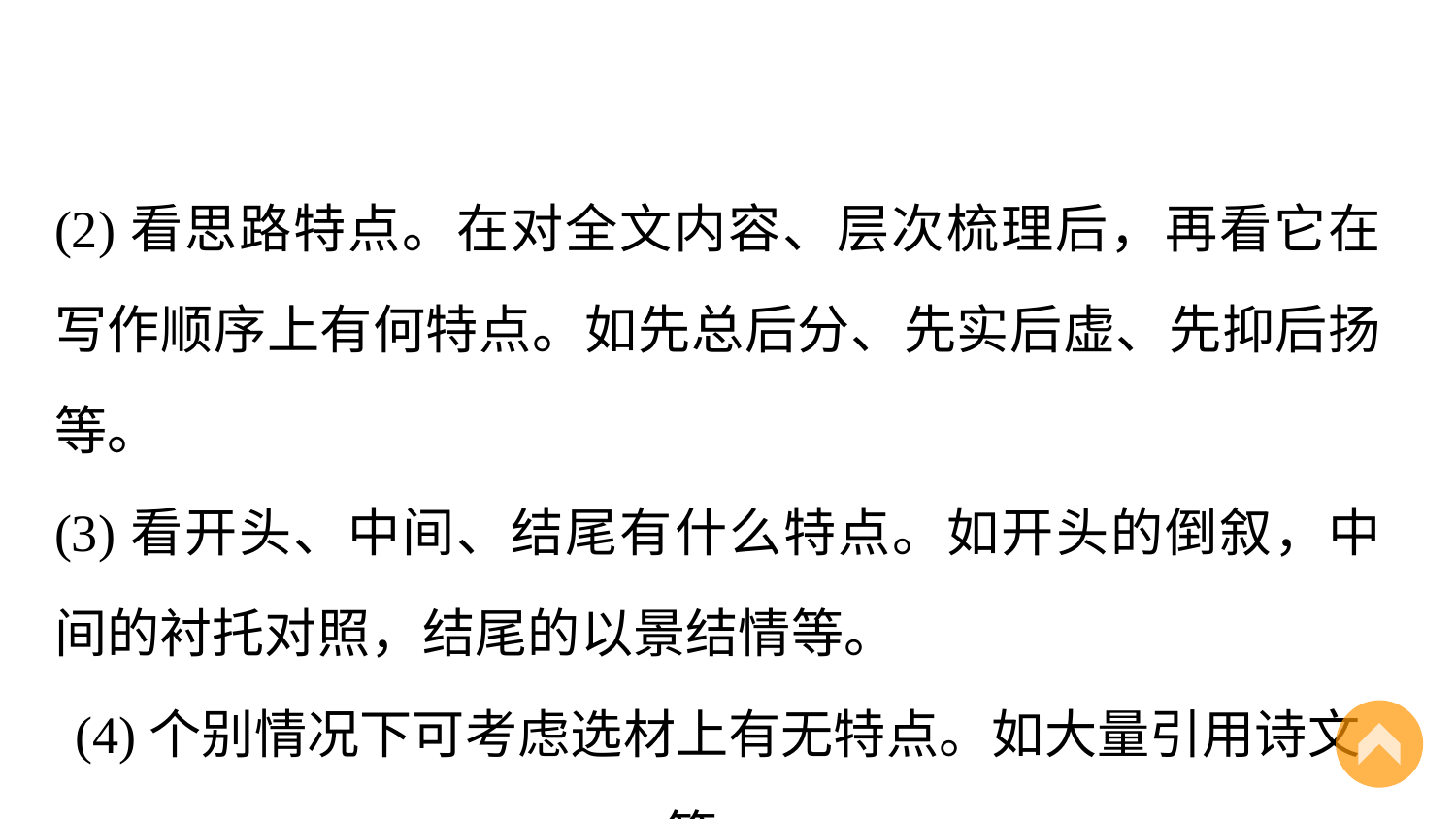

(2)看思路特点。在对全文内容、层次梳理后，再看它在写作顺序上有何特点。如先总后分、先实后虚、先抑后扬等。
(3)看开头、中间、结尾有什么特点。如开头的倒叙，中间的衬托对照，结尾的以景结情等。
(4)个别情况下可考虑选材上有无特点。如大量引用诗文等。